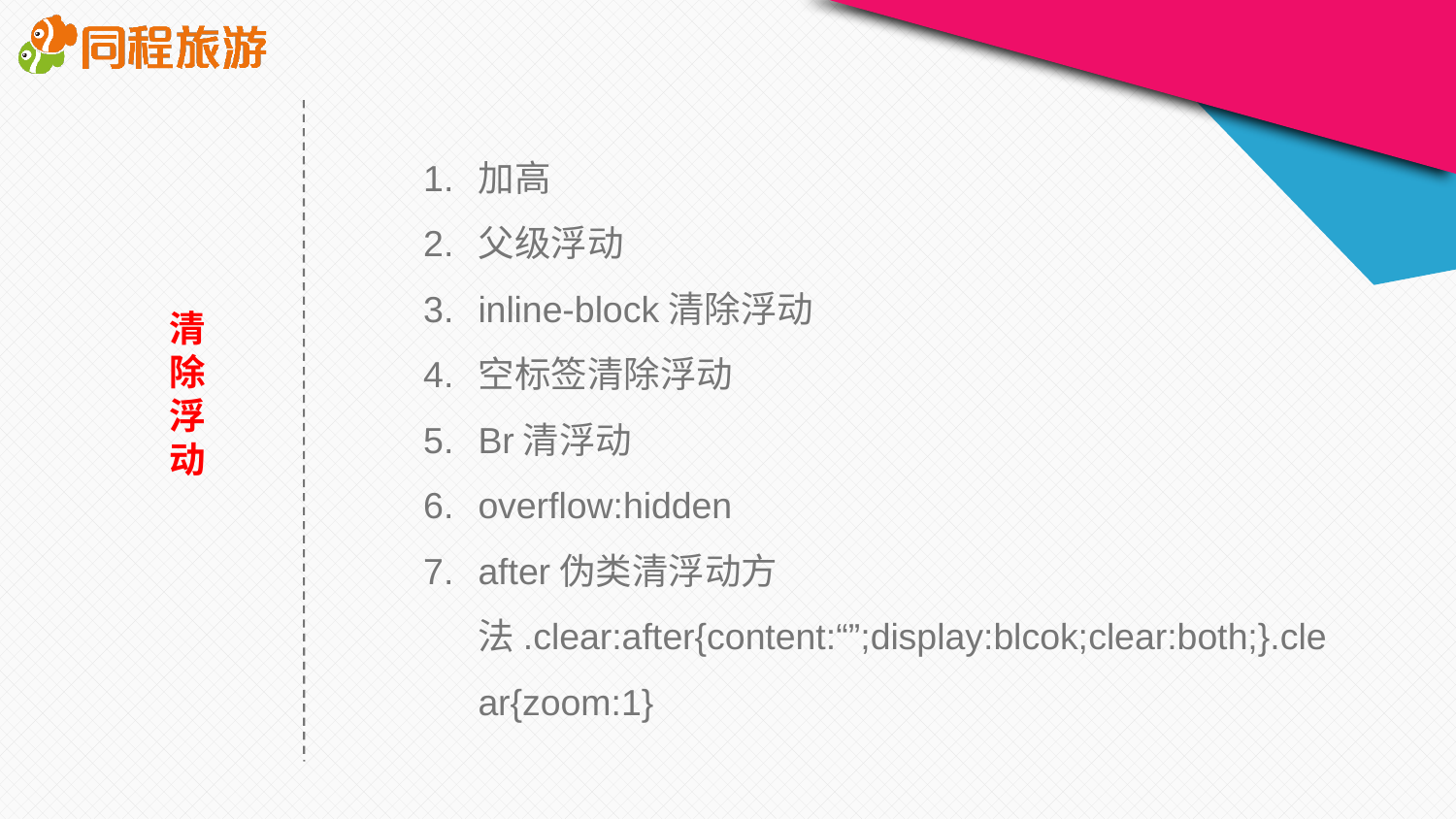

加高
父级浮动
inline-block清除浮动
空标签清除浮动
Br清浮动
overflow:hidden
after伪类清浮动方法.clear:after{content:“”;display:blcok;clear:both;}.clear{zoom:1}
清除浮动